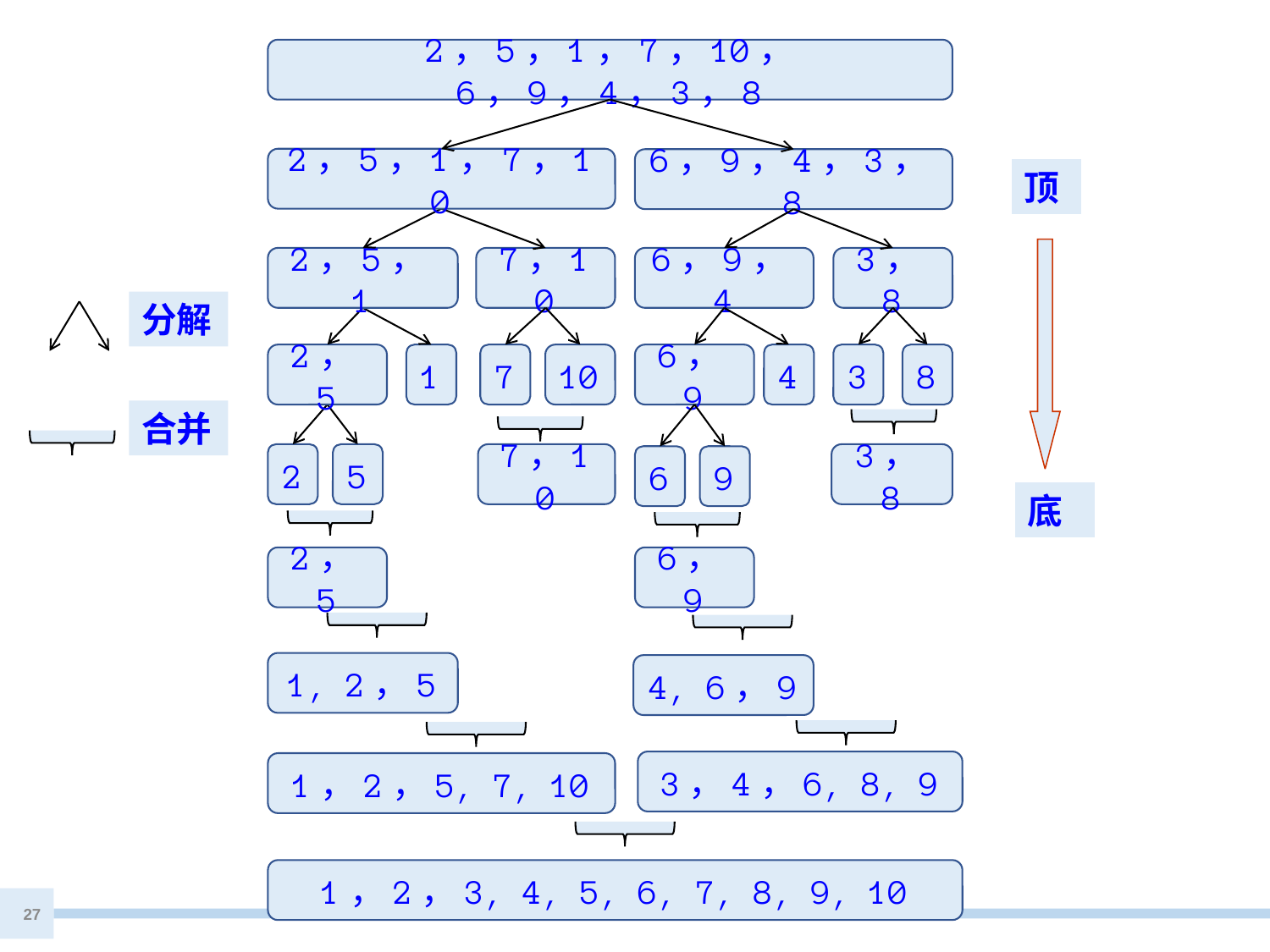

2，5，1，7，10， 6，9，4，3，8
2，5，1，7，10
6，9，4，3，8
顶

底
2，5，1
7，10
6，9，4
3，8
分解

合并
2，5
1
7
10
6，9
4
3
8
6
9
2
5

3，8

7，10

2，5

6，9

1, 2，5

4, 6，9

3，4，6, 8, 9

1，2，5, 7, 10

1，2，3, 4, 5, 6, 7, 8, 9, 10
27